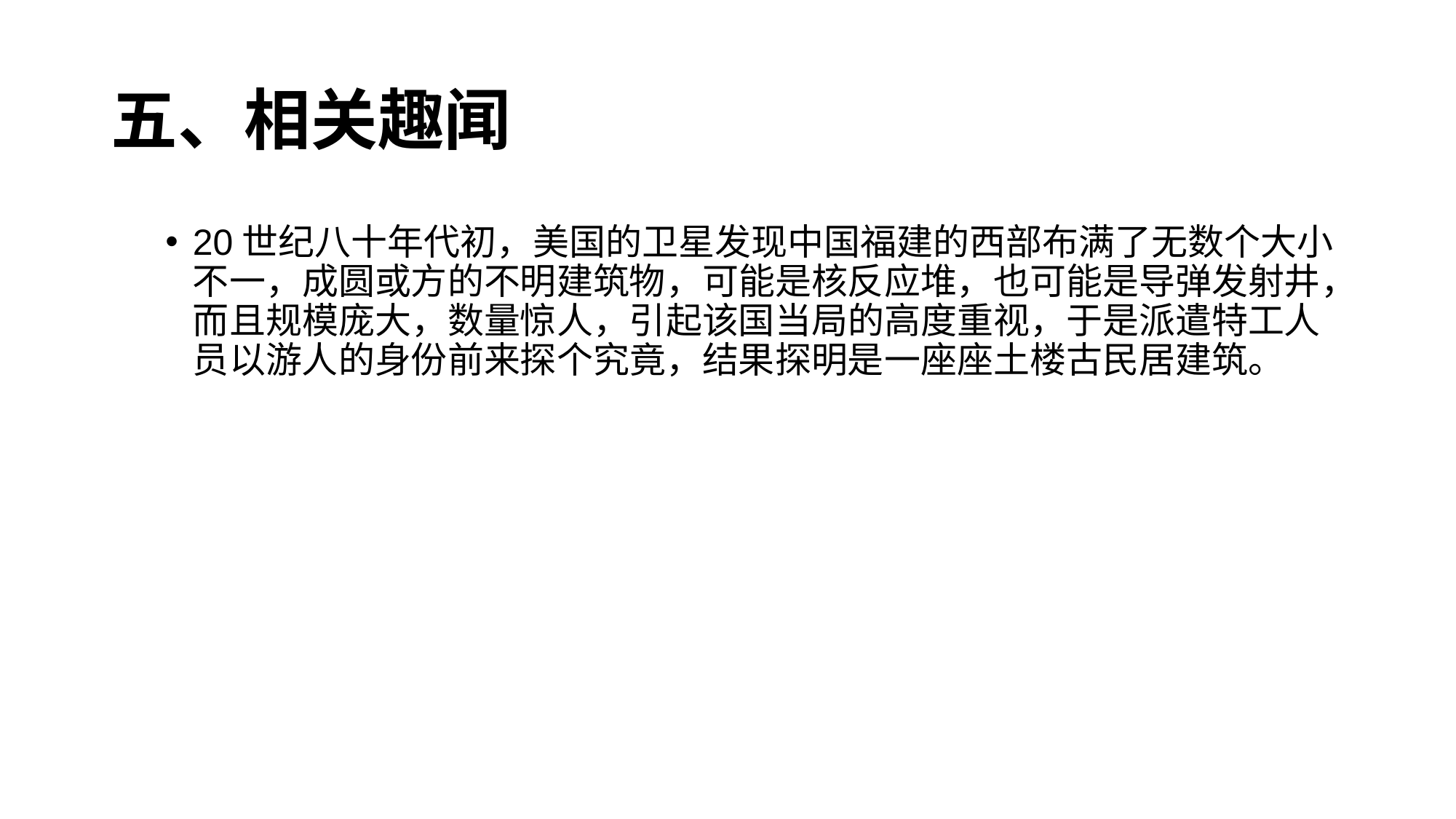

# 五、相关趣闻
20世纪八十年代初，美国的卫星发现中国福建的西部布满了无数个大小不一，成圆或方的不明建筑物，可能是核反应堆，也可能是导弹发射井，而且规模庞大，数量惊人，引起该国当局的高度重视，于是派遣特工人员以游人的身份前来探个究竟，结果探明是一座座土楼古民居建筑。